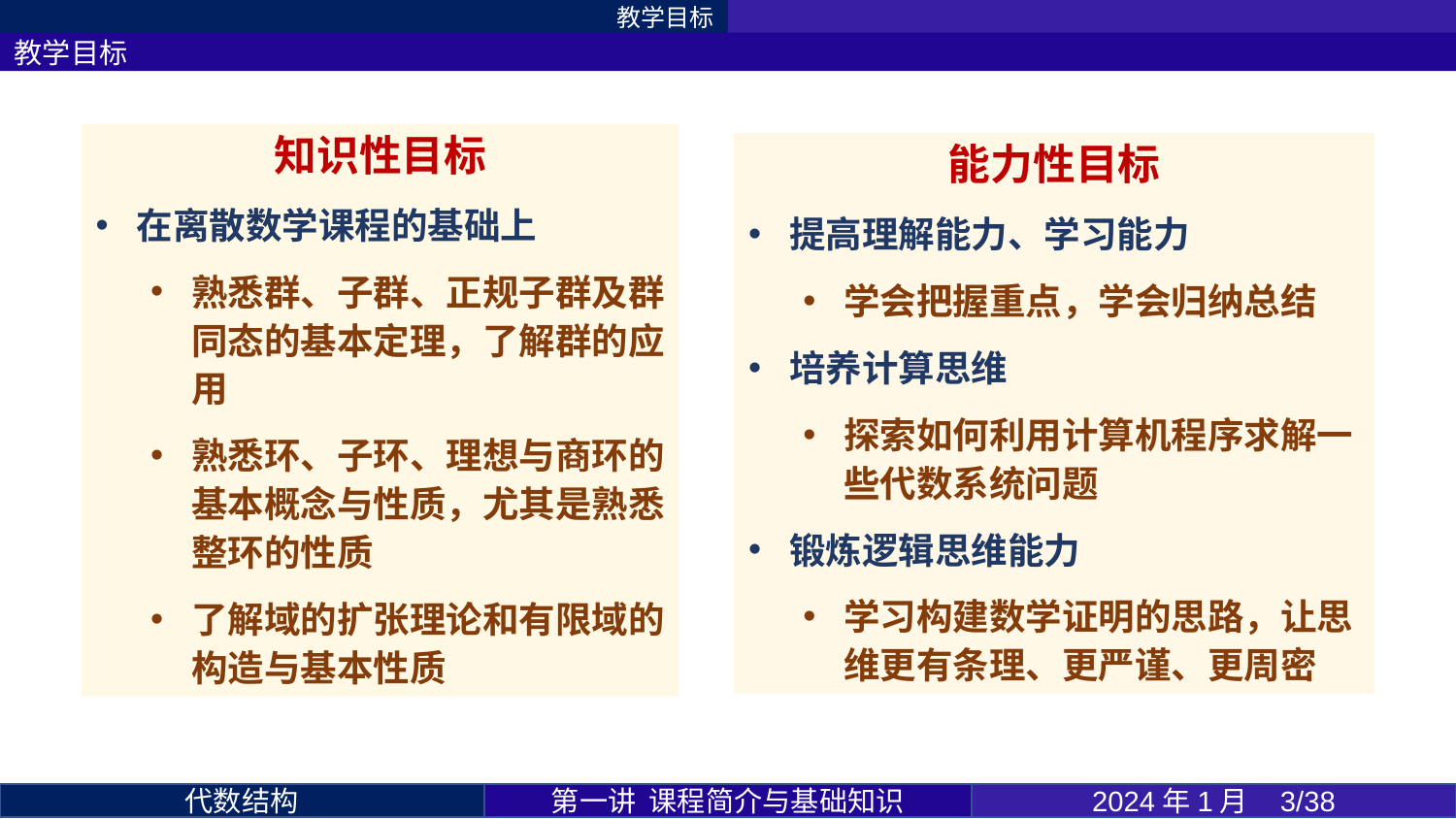

教学目标
教学目标
知识性目标
在离散数学课程的基础上
熟悉群、子群、正规子群及群同态的基本定理，了解群的应用
熟悉环、子环、理想与商环的基本概念与性质，尤其是熟悉整环的性质
了解域的扩张理论和有限域的构造与基本性质
能力性目标
提高理解能力、学习能力
学会把握重点，学会归纳总结
培养计算思维
探索如何利用计算机程序求解一些代数系统问题
锻炼逻辑思维能力
学习构建数学证明的思路，让思维更有条理、更严谨、更周密
第一讲  课程简介与基础知识
2024年1月    3/38
代数结构